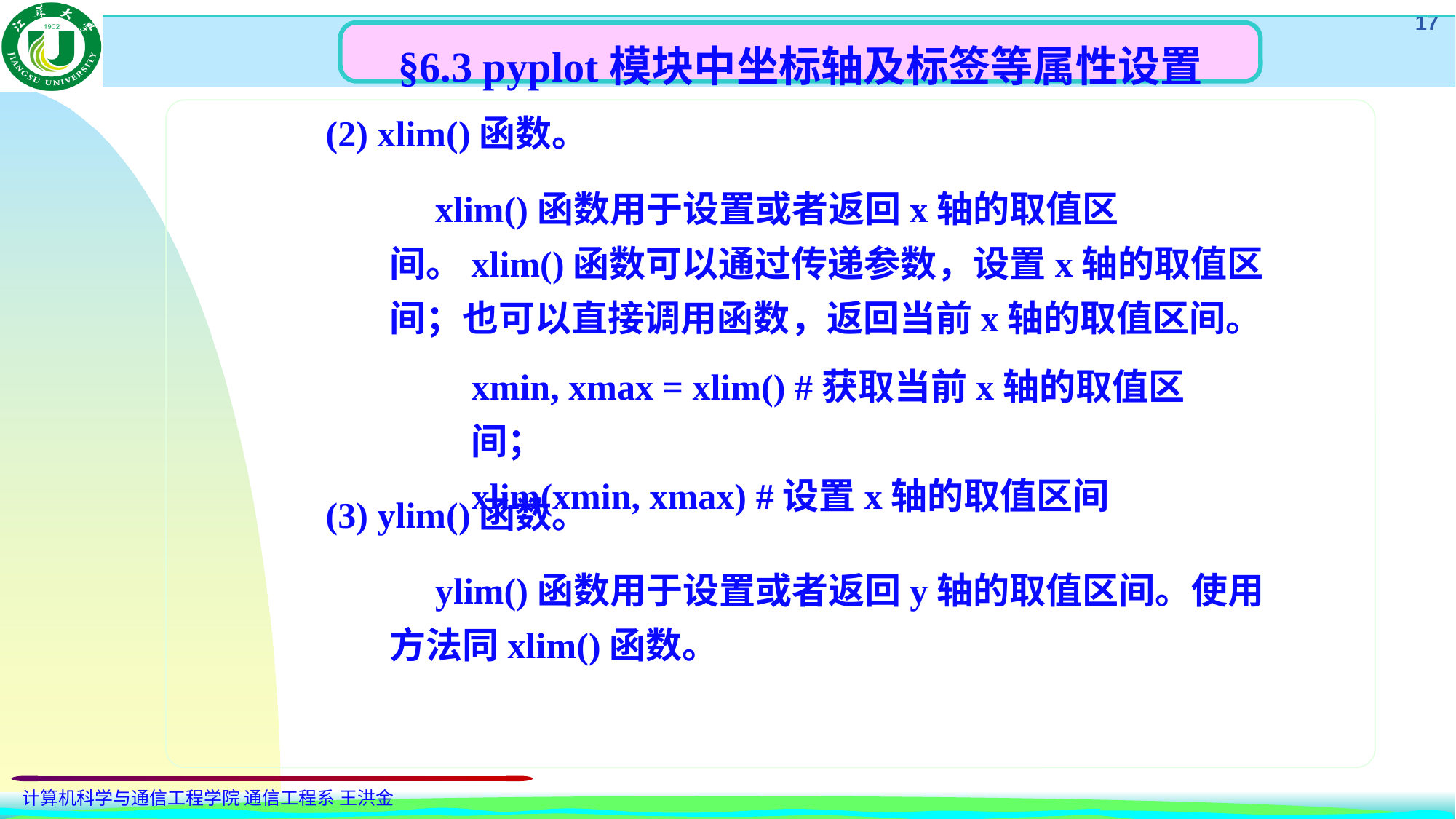

§6.3 pyplot模块中坐标轴及标签等属性设置
(2) xlim()函数。
     xlim()函数用于设置或者返回x轴的取值区间。xlim()函数可以通过传递参数，设置x轴的取值区间；也可以直接调用函数，返回当前x轴的取值区间。
xmin, xmax = xlim() #获取当前x轴的取值区间；
xlim(xmin, xmax) #设置x轴的取值区间
(3) ylim()函数。
     ylim()函数用于设置或者返回y轴的取值区间。使用方法同xlim()函数。